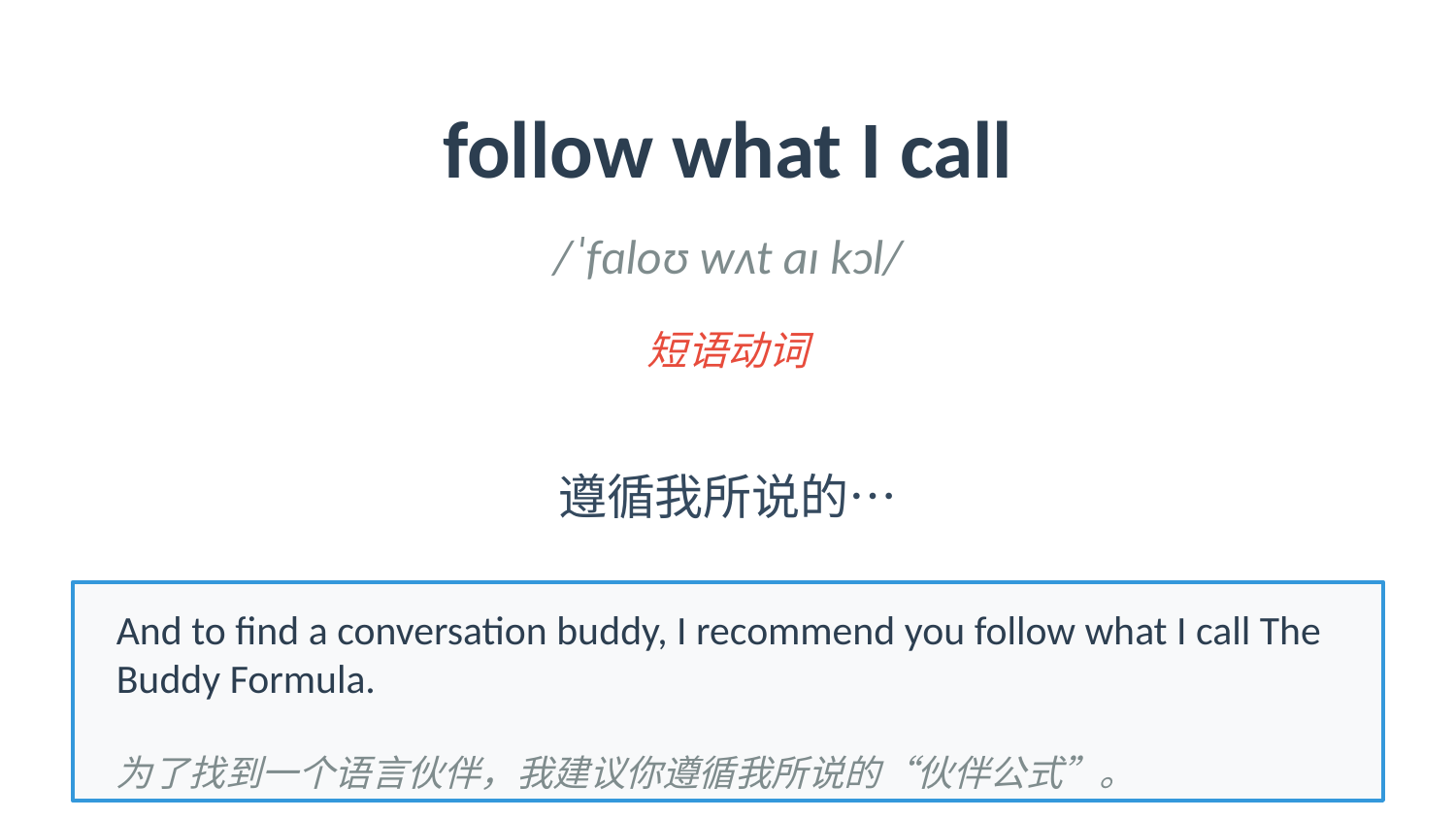

follow what I call
/ˈfɑloʊ wʌt aɪ kɔl/
短语动词
遵循我所说的…

And to find a conversation buddy, I recommend you follow what I call The Buddy Formula.

为了找到一个语言伙伴，我建议你遵循我所说的“伙伴公式”。